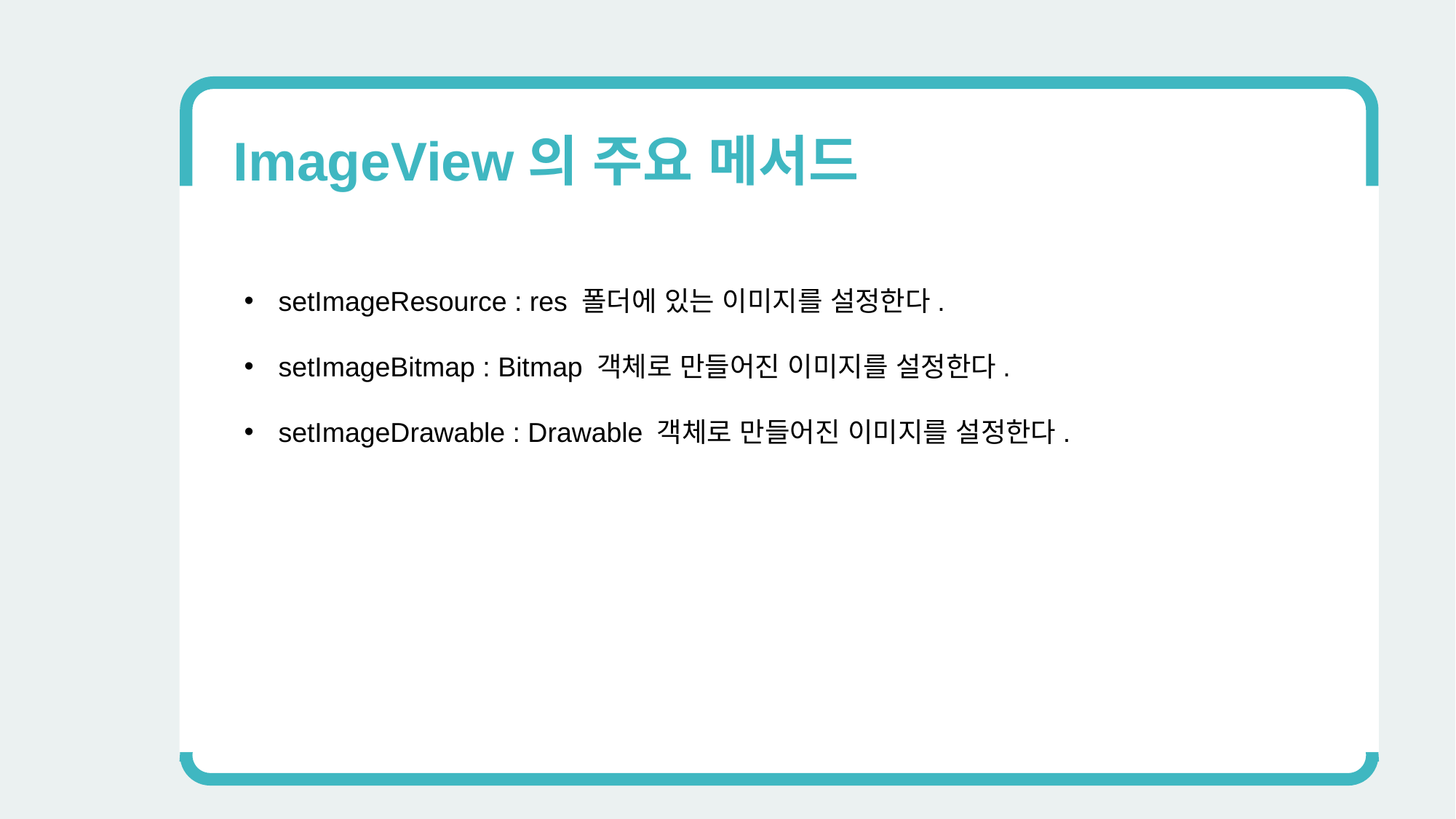

ImageView의 주요 메서드

setImageResource : res 폴더에 있는 이미지를 설정한다.
setImageBitmap : Bitmap 객체로 만들어진 이미지를 설정한다.
setImageDrawable : Drawable 객체로 만들어진 이미지를 설정한다.